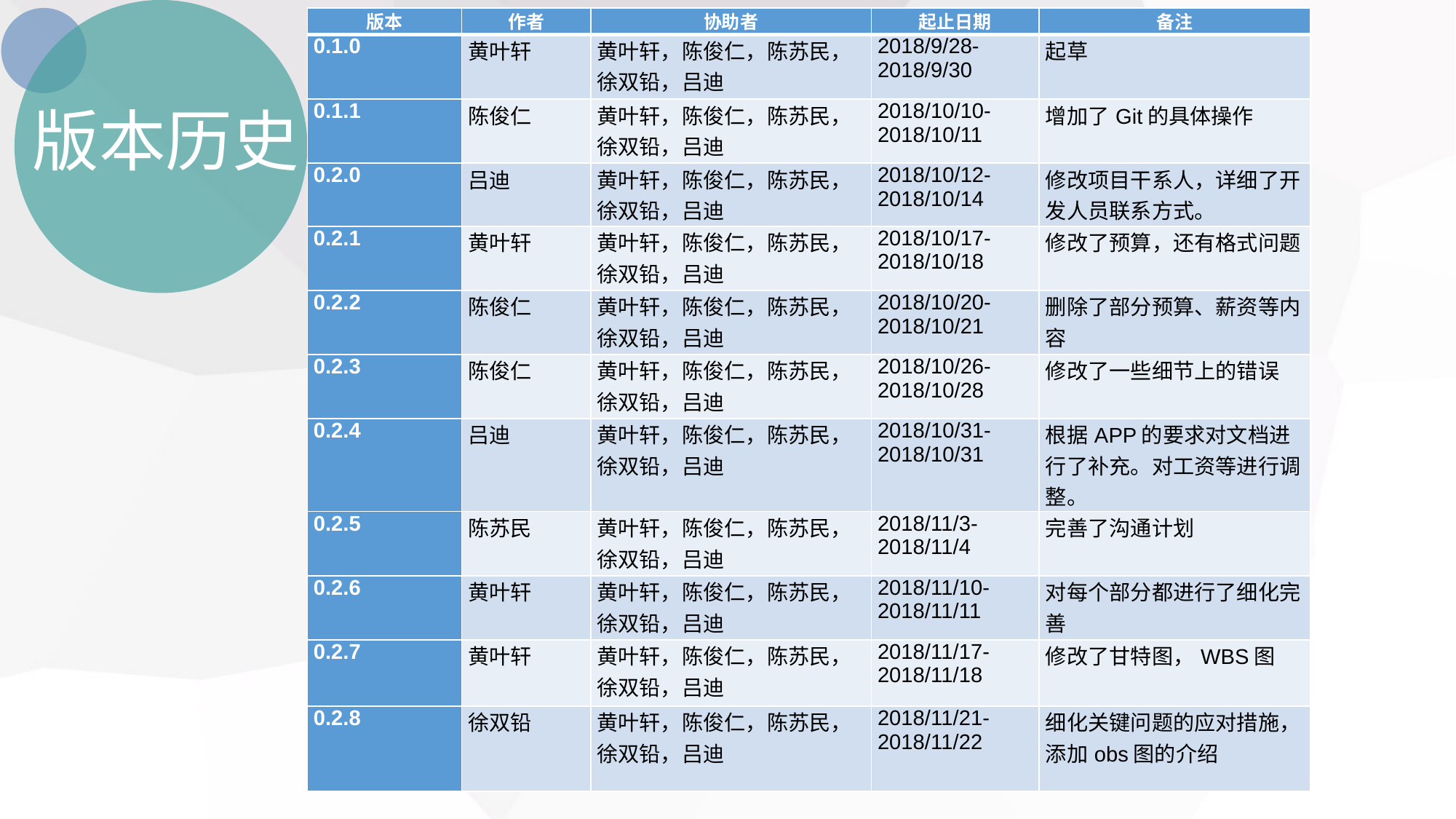

| 版本 | 作者 | 协助者 | 起止日期 | 备注 |
| --- | --- | --- | --- | --- |
| 0.1.0 | 黄叶轩 | 黄叶轩，陈俊仁，陈苏民， 徐双铅，吕迪 | 2018/9/28- 2018/9/30 | 起草 |
| 0.1.1 | 陈俊仁 | 黄叶轩，陈俊仁，陈苏民， 徐双铅，吕迪 | 2018/10/10-2018/10/11 | 增加了Git的具体操作 |
| 0.2.0 | 吕迪 | 黄叶轩，陈俊仁，陈苏民， 徐双铅，吕迪 | 2018/10/12-2018/10/14 | 修改项目干系人，详细了开发人员联系方式。 |
| 0.2.1 | 黄叶轩 | 黄叶轩，陈俊仁，陈苏民， 徐双铅，吕迪 | 2018/10/17-2018/10/18 | 修改了预算，还有格式问题 |
| 0.2.2 | 陈俊仁 | 黄叶轩，陈俊仁，陈苏民， 徐双铅，吕迪 | 2018/10/20-2018/10/21 | 删除了部分预算、薪资等内容 |
| 0.2.3 | 陈俊仁 | 黄叶轩，陈俊仁，陈苏民， 徐双铅，吕迪 | 2018/10/26-2018/10/28 | 修改了一些细节上的错误 |
| 0.2.4 | 吕迪 | 黄叶轩，陈俊仁，陈苏民， 徐双铅，吕迪 | 2018/10/31-2018/10/31 | 根据APP的要求对文档进行了补充。对工资等进行调整。 |
| 0.2.5 | 陈苏民 | 黄叶轩，陈俊仁，陈苏民， 徐双铅，吕迪 | 2018/11/3- 2018/11/4 | 完善了沟通计划 |
| 0.2.6 | 黄叶轩 | 黄叶轩，陈俊仁，陈苏民， 徐双铅，吕迪 | 2018/11/10-2018/11/11 | 对每个部分都进行了细化完善 |
| 0.2.7 | 黄叶轩 | 黄叶轩，陈俊仁，陈苏民， 徐双铅，吕迪 | 2018/11/17-2018/11/18 | 修改了甘特图，WBS图 |
| 0.2.8 | 徐双铅 | 黄叶轩，陈俊仁，陈苏民， 徐双铅，吕迪 | 2018/11/21-2018/11/22 | 细化关键问题的应对措施，添加obs图的介绍 |
版本历史